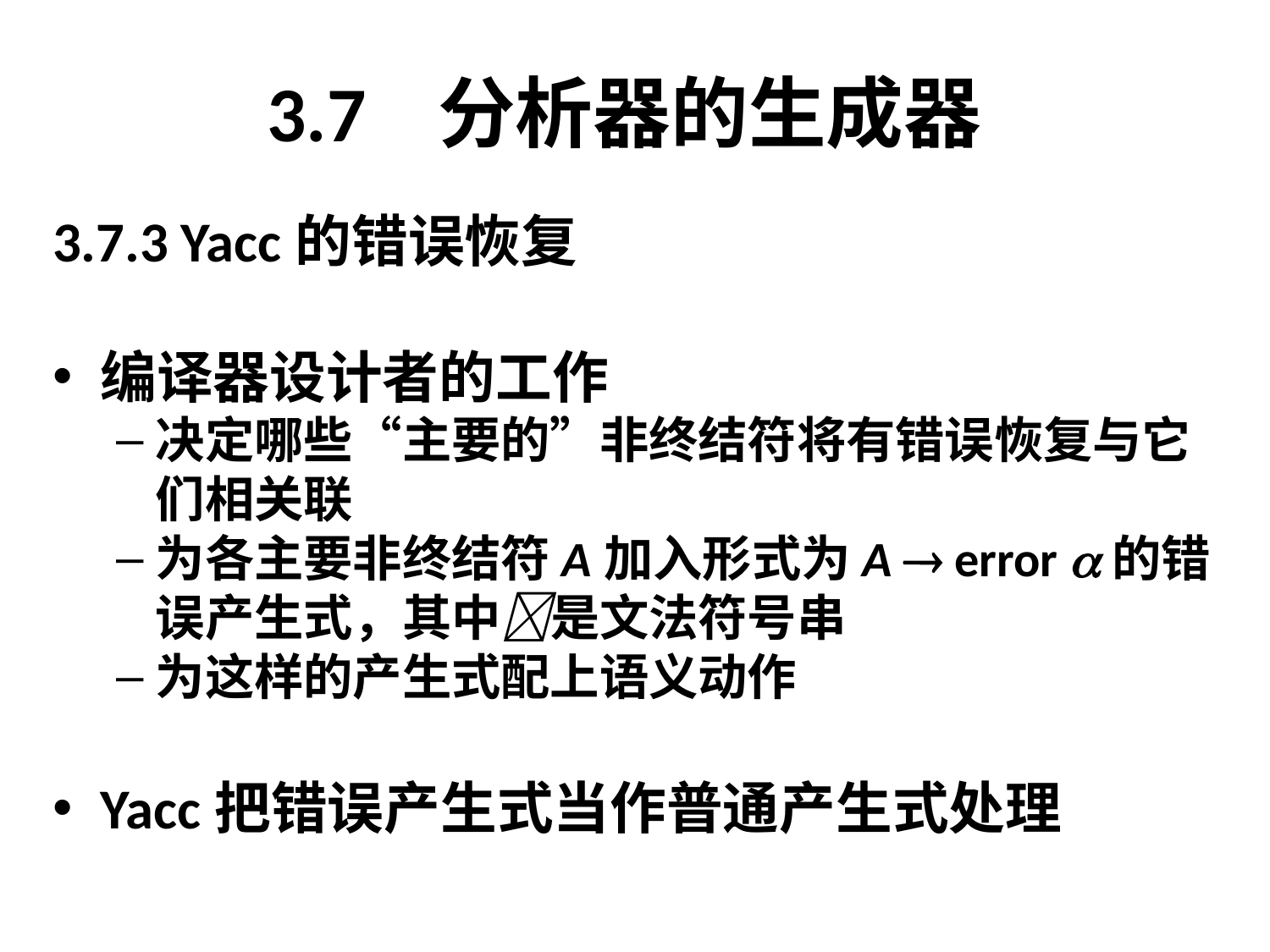

# 3.7   分析器的生成器
3.7.3 Yacc的错误恢复

编译器设计者的工作
决定哪些“主要的”非终结符将有错误恢复与它们相关联
为各主要非终结符A加入形式为A → error α的错误产生式，其中α是文法符号串
为这样的产生式配上语义动作

Yacc把错误产生式当作普通产生式处理